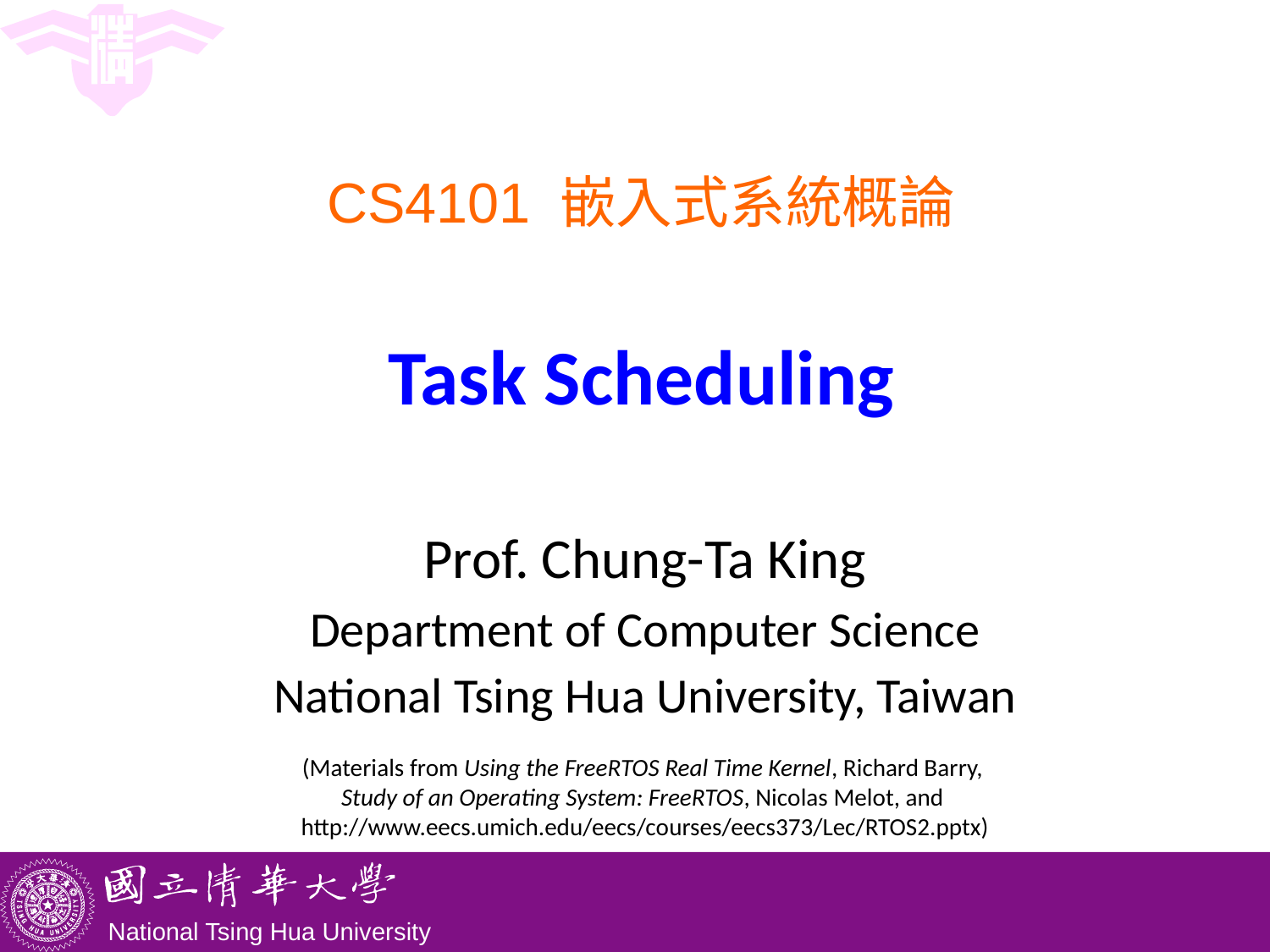

# CS4101 嵌入式系統概論 Task Scheduling
Prof. Chung-Ta King
Department of Computer Science
National Tsing Hua University, Taiwan
(Materials from Using the FreeRTOS Real Time Kernel, Richard Barry,
Study of an Operating System: FreeRTOS, Nicolas Melot, and
http://www.eecs.umich.edu/eecs/courses/eecs373/Lec/RTOS2.pptx)